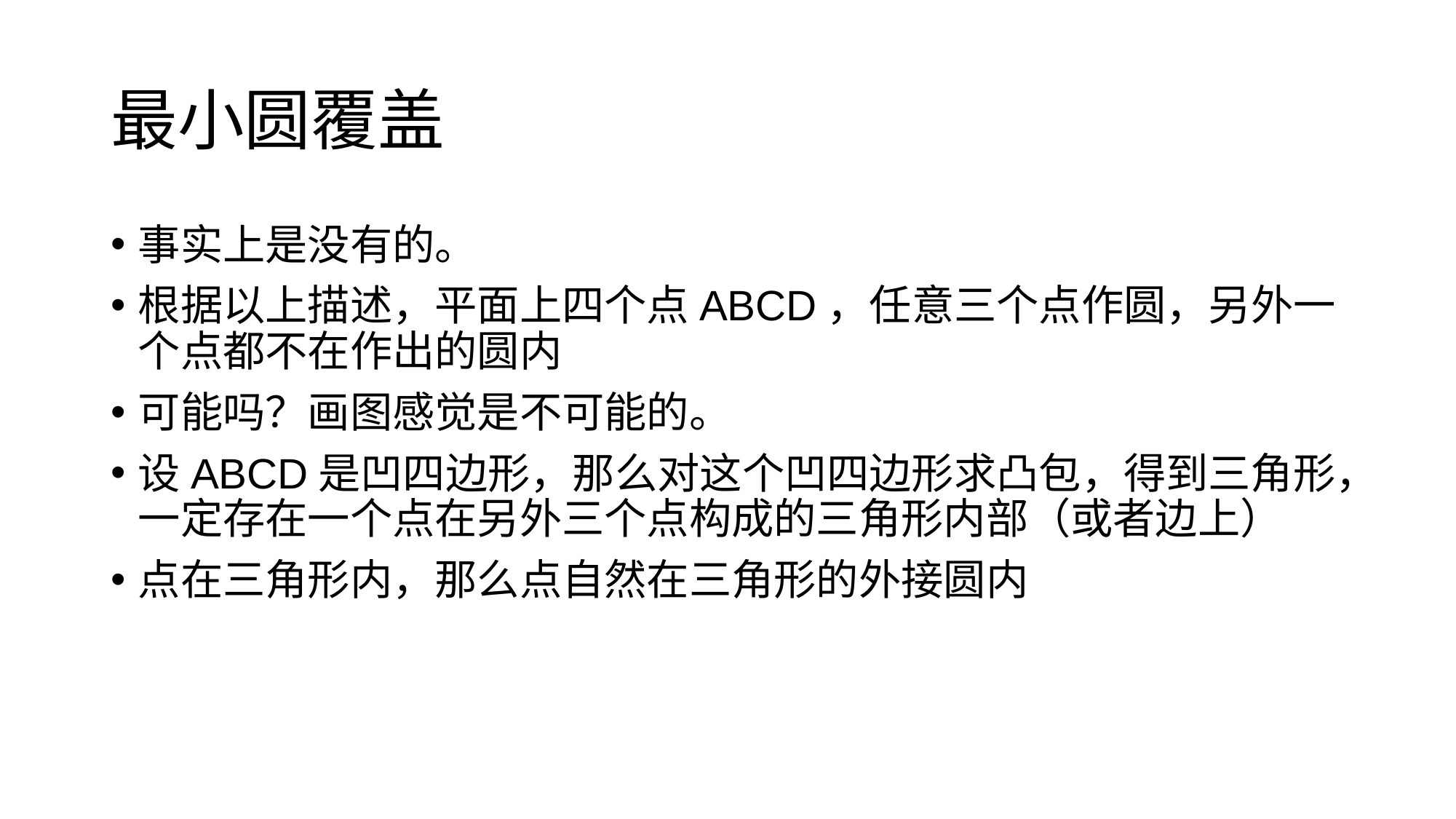

# 最小圆覆盖
事实上是没有的。
根据以上描述，平面上四个点ABCD，任意三个点作圆，另外一个点都不在作出的圆内
可能吗？画图感觉是不可能的。
设ABCD是凹四边形，那么对这个凹四边形求凸包，得到三角形，一定存在一个点在另外三个点构成的三角形内部（或者边上）
点在三角形内，那么点自然在三角形的外接圆内